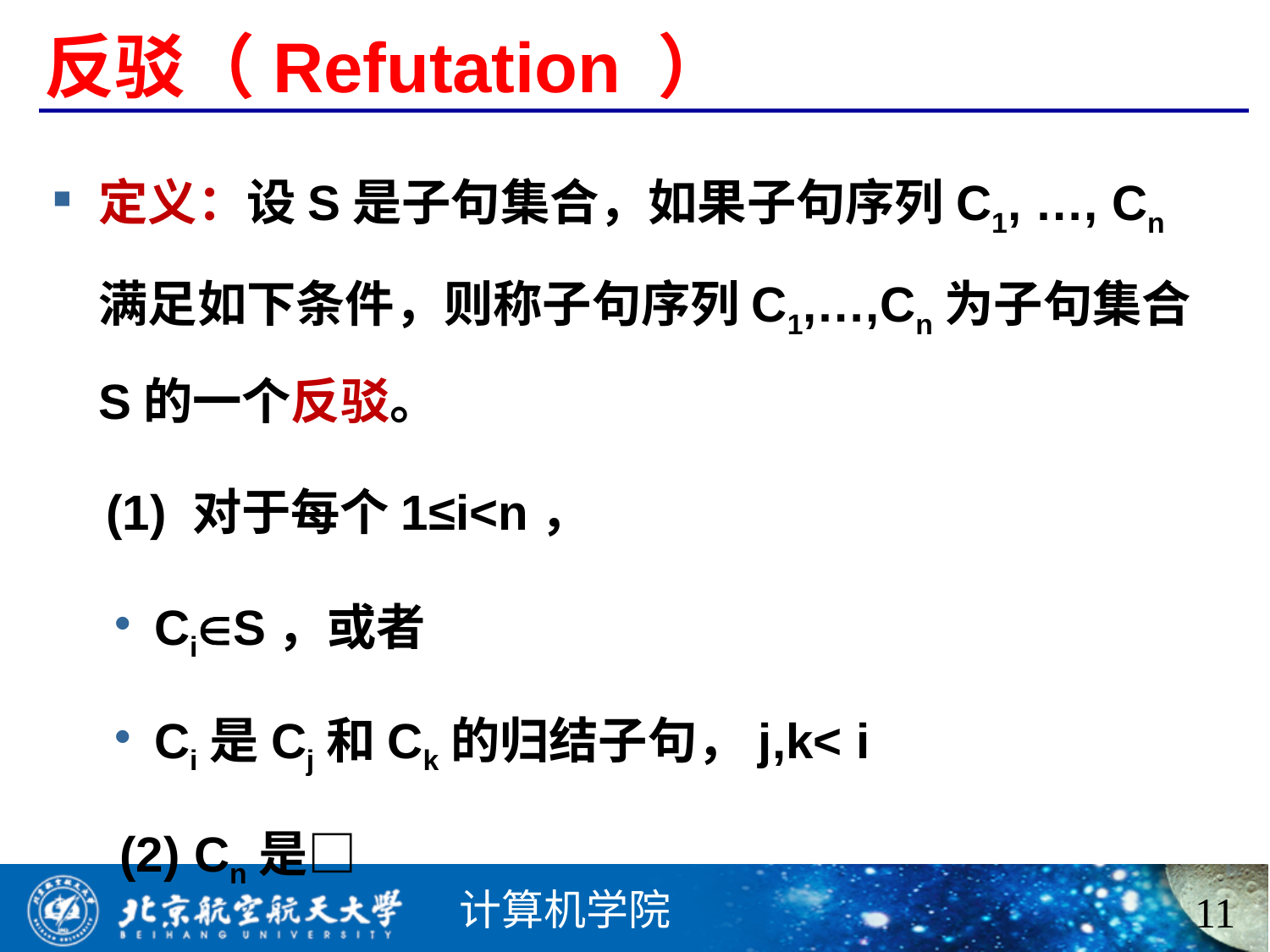

# 反驳（Refutation ）
定义：设S是子句集合，如果子句序列C1, …, Cn满足如下条件，则称子句序列C1,…,Cn为子句集合S的一个反驳。
    (1) 对于每个1≤i<n，
Ci∈S，或者
Ci是Cj和Ck的归结子句，j,k< i
     (2) Cn是□